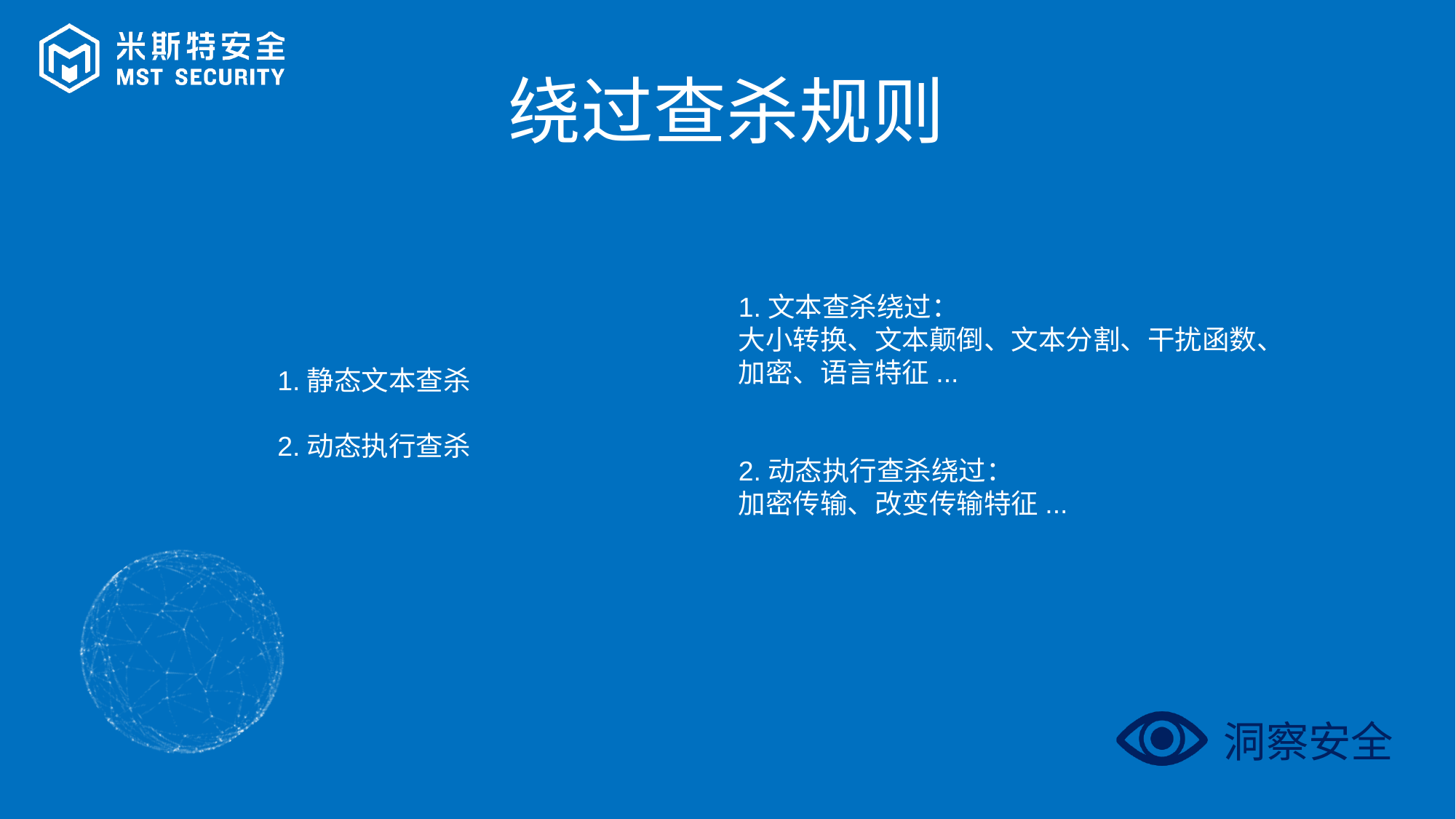

绕过查杀规则
1.文本查杀绕过：
大小转换、文本颠倒、文本分割、干扰函数、加密、语言特征...

2.动态执行查杀绕过：
加密传输、改变传输特征...
1.静态文本查杀

2.动态执行查杀